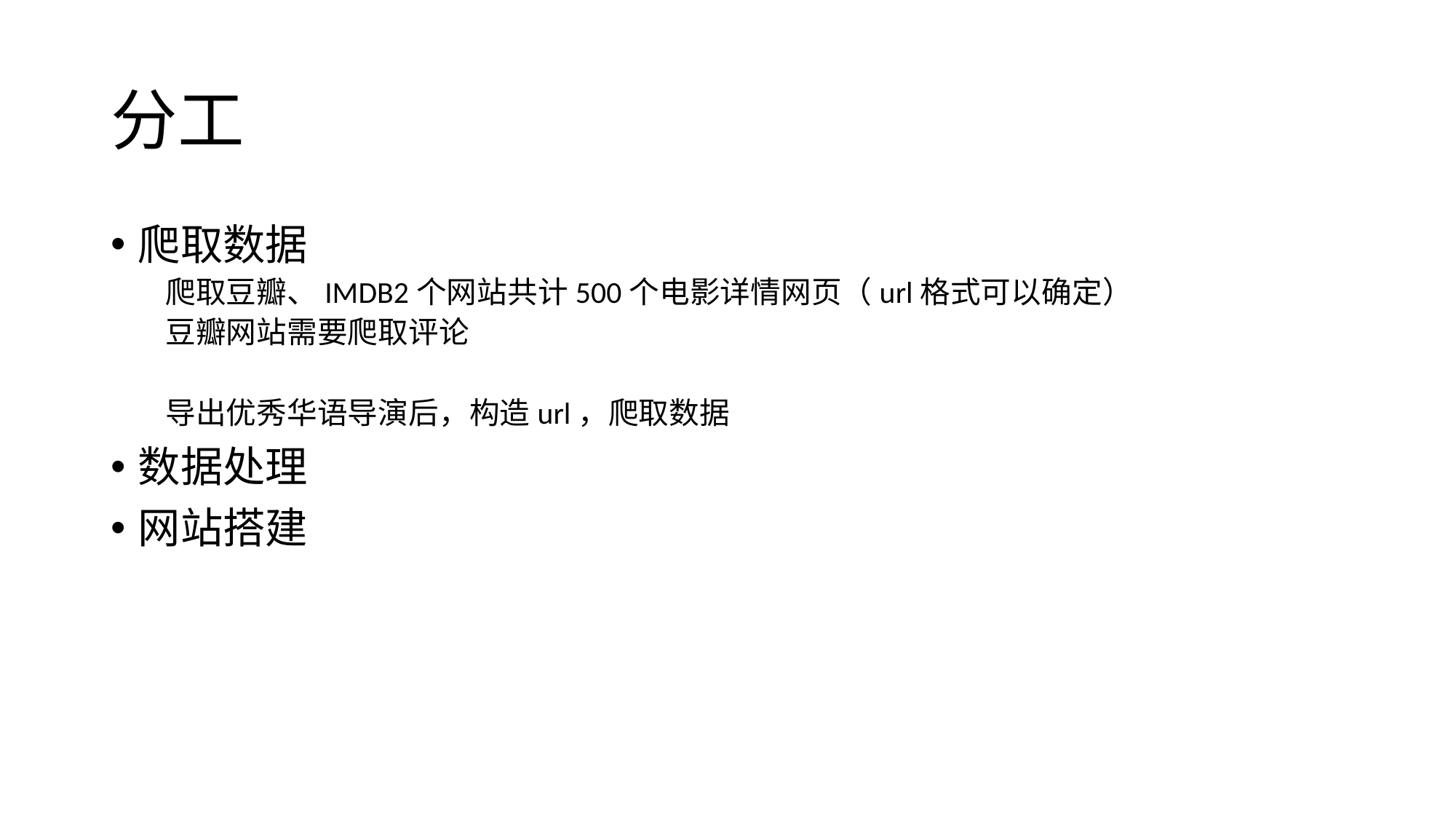

# 分工
爬取数据
爬取豆瓣、IMDB2个网站共计500个电影详情网页（url格式可以确定）
豆瓣网站需要爬取评论

导出优秀华语导演后，构造url，爬取数据
数据处理
网站搭建